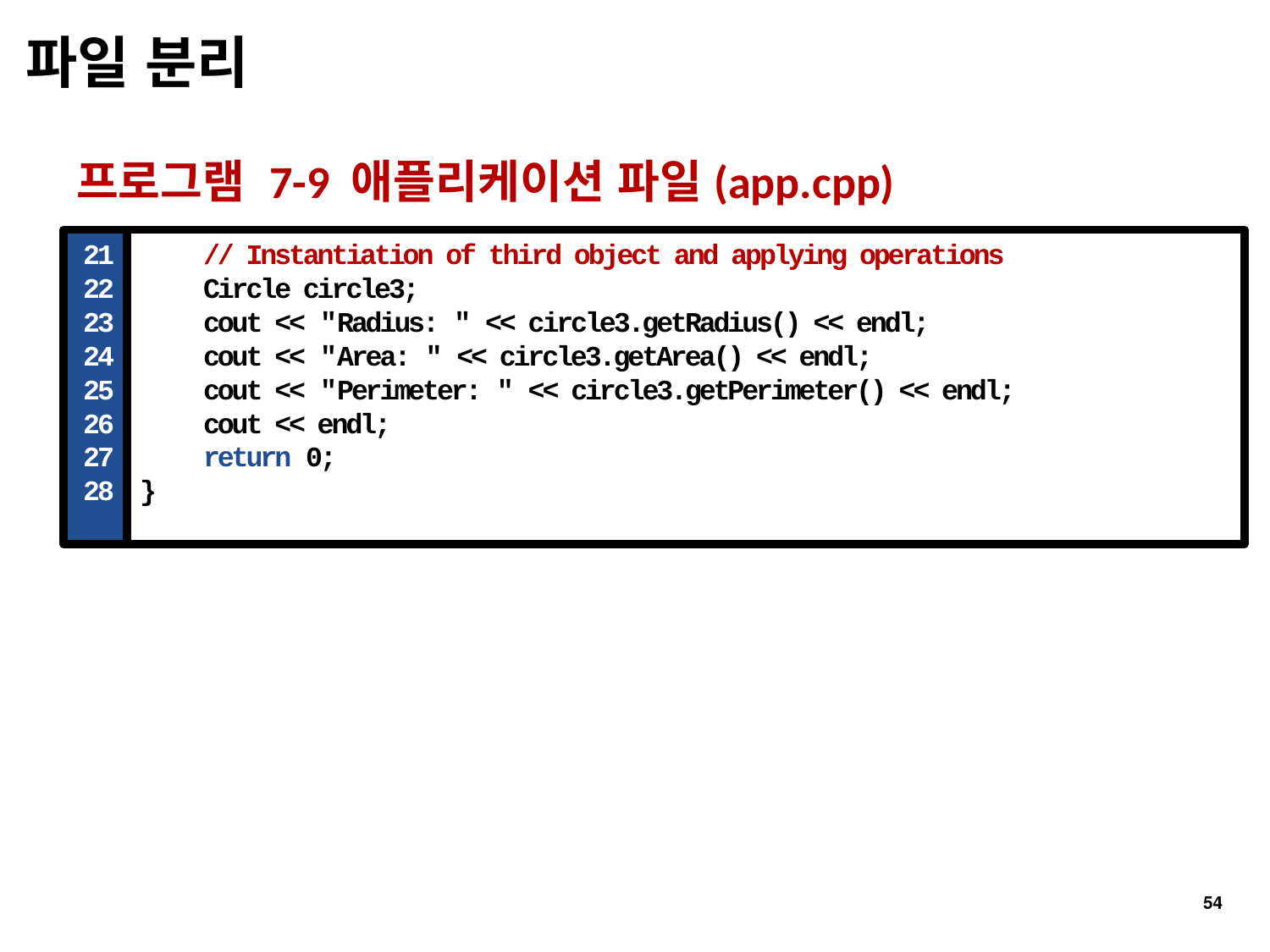

# 파일 분리
프로그램 7-9 애플리케이션 파일(app.cpp)
21
22
23
24
25
26
27
28
// Instantiation of third object and applying operations
Circle circle3;
cout << "Radius: " << circle3.getRadius() << endl;
cout << "Area: " << circle3.getArea() << endl;
cout << "Perimeter: " << circle3.getPerimeter() << endl;
cout << endl;
return 0;
}